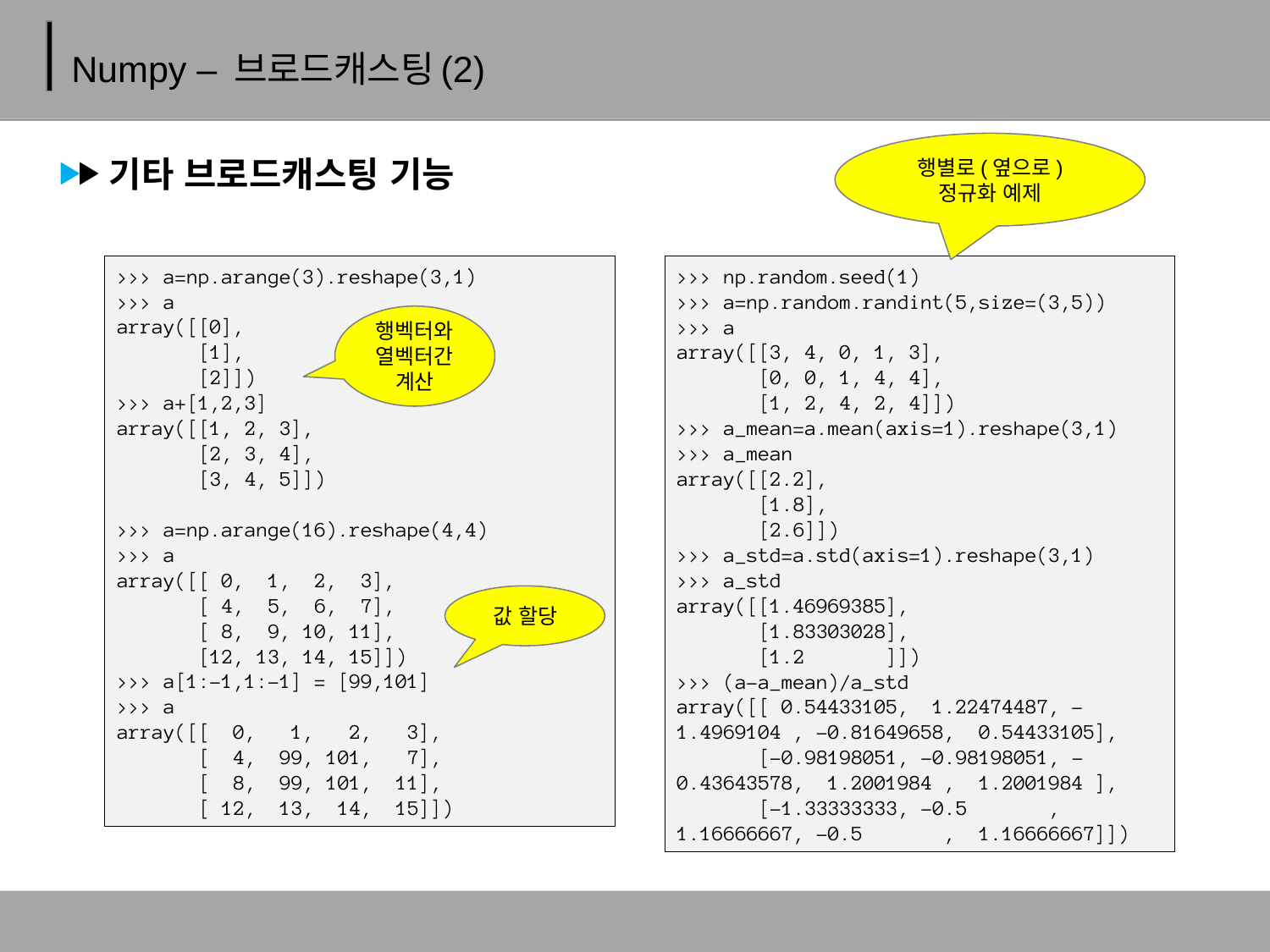

# Numpy – 브로드캐스팅(2)
행별로(옆으로)
정규화 예제
기타 브로드캐스팅 기능
>>> a=np.arange(3).reshape(3,1)
>>> a
array([[0],
       [1],
       [2]])
>>> a+[1,2,3]
array([[1, 2, 3],
       [2, 3, 4],
       [3, 4, 5]])

>>> a=np.arange(16).reshape(4,4)
>>> a
array([[ 0,  1,  2,  3],
       [ 4,  5,  6,  7],
       [ 8,  9, 10, 11],
       [12, 13, 14, 15]])
>>> a[1:-1,1:-1] = [99,101]
>>> a
array([[  0,   1,   2,   3],
       [  4,  99, 101,   7],
       [  8,  99, 101,  11],
       [ 12,  13,  14,  15]])
>>> np.random.seed(1)
>>> a=np.random.randint(5,size=(3,5))
>>> a
array([[3, 4, 0, 1, 3],
       [0, 0, 1, 4, 4],
       [1, 2, 4, 2, 4]])
>>> a_mean=a.mean(axis=1).reshape(3,1)
>>> a_mean
array([[2.2],
       [1.8],
       [2.6]])
>>> a_std=a.std(axis=1).reshape(3,1)
>>> a_std
array([[1.46969385],
       [1.83303028],
       [1.2       ]])
>>> (a-a_mean)/a_std
array([[ 0.54433105,  1.22474487, -1.4969104 , -0.81649658,  0.54433105],
       [-0.98198051, -0.98198051, -0.43643578,  1.2001984 ,  1.2001984 ],
       [-1.33333333, -0.5       ,  1.16666667, -0.5       ,  1.16666667]])
행벡터와
열벡터간
계산
값 할당